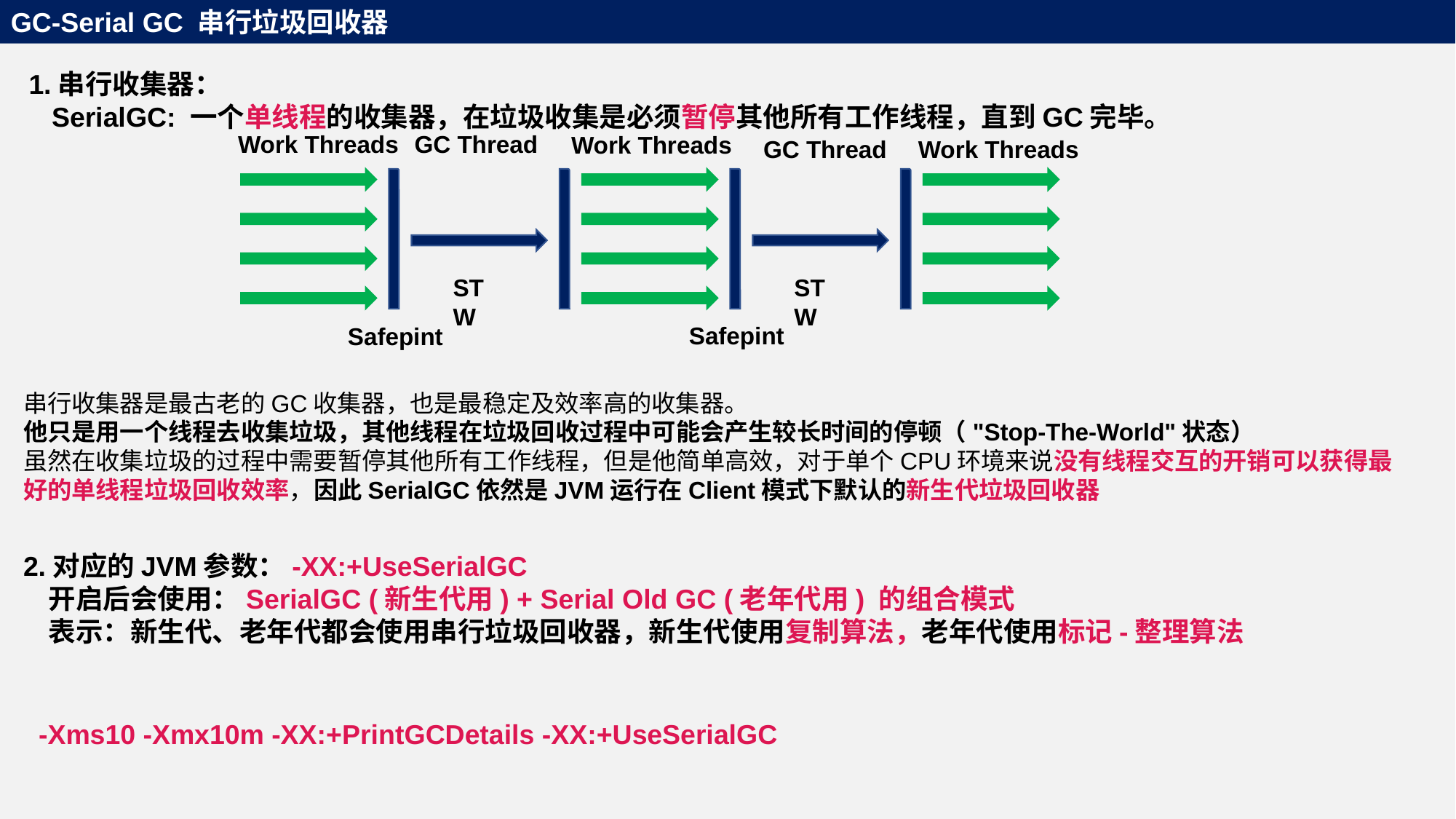

GC-Serial GC 串行垃圾回收器
 1.串行收集器：
    SerialGC: 一个单线程的收集器，在垃圾收集是必须暂停其他所有工作线程，直到GC完毕。
Work Threads
GC Thread
Work Threads
GC Thread
Work Threads

STW
STW

Safepint
Safepint
串行收集器是最古老的GC收集器，也是最稳定及效率高的收集器。
他只是用一个线程去收集垃圾，其他线程在垃圾回收过程中可能会产生较长时间的停顿（"Stop-The-World"状态）
虽然在收集垃圾的过程中需要暂停其他所有工作线程，但是他简单高效，对于单个CPU环境来说没有线程交互的开销可以获得最好的单线程垃圾回收效率，因此SerialGC依然是JVM运行在Client模式下默认的新生代垃圾回收器
2.对应的JVM参数：-XX:+UseSerialGC
   开启后会使用：SerialGC (新生代用) + Serial Old GC (老年代用) 的组合模式
   表示：新生代、老年代都会使用串行垃圾回收器，新生代使用复制算法，老年代使用标记-整理算法
-Xms10 -Xmx10m -XX:+PrintGCDetails -XX:+UseSerialGC